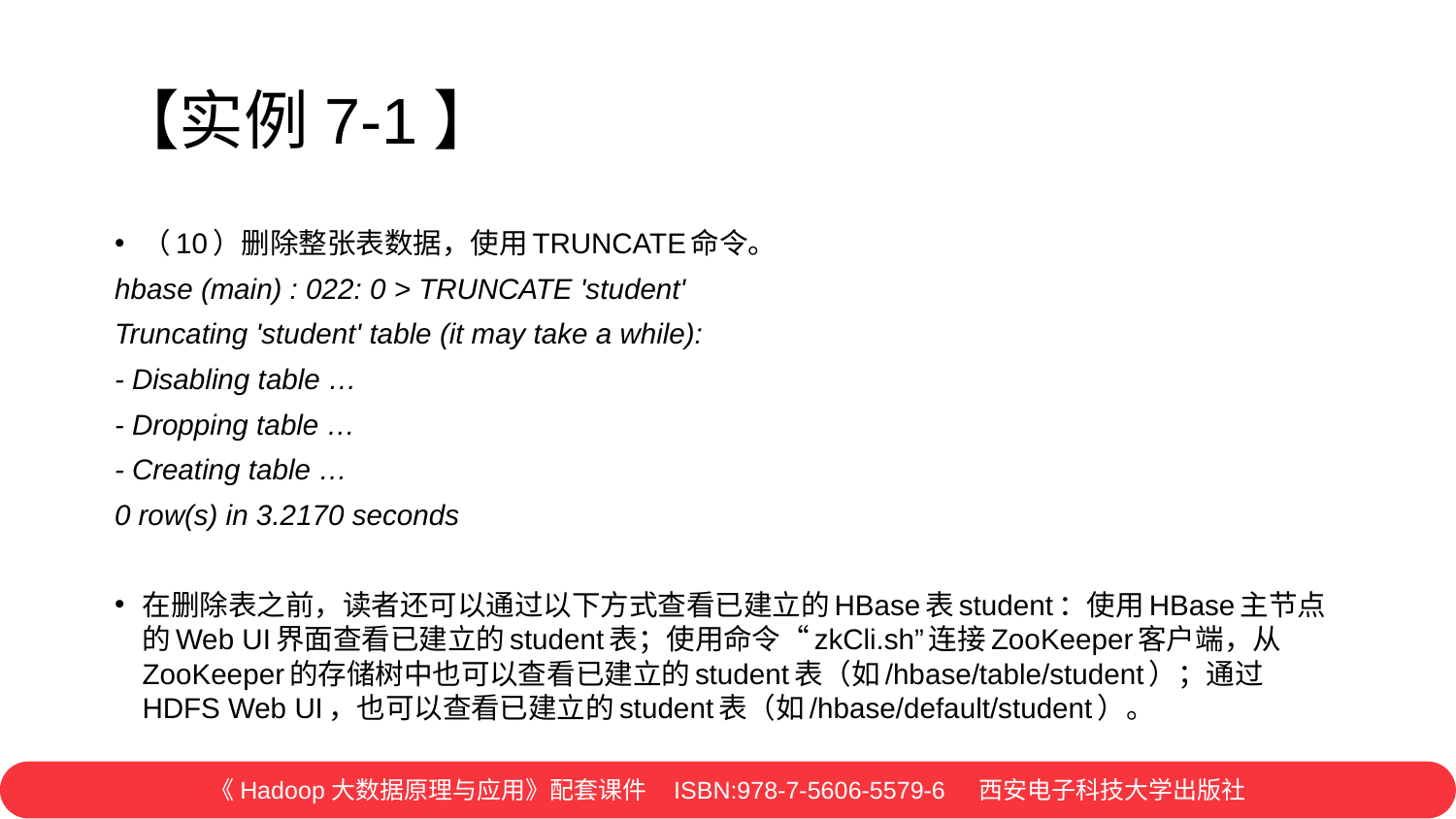

# 【实例7-1】
（10）删除整张表数据，使用TRUNCATE命令。
hbase (main) : 022: 0 > TRUNCATE 'student'
Truncating 'student' table (it may take a while):
- Disabling table …
- Dropping table …
- Creating table …
0 row(s) in 3.2170 seconds

在删除表之前，读者还可以通过以下方式查看已建立的HBase表student：使用HBase主节点的Web UI界面查看已建立的student表；使用命令“zkCli.sh”连接ZooKeeper客户端，从ZooKeeper的存储树中也可以查看已建立的student表（如/hbase/table/student）；通过HDFS Web UI，也可以查看已建立的student表（如/hbase/default/student）。